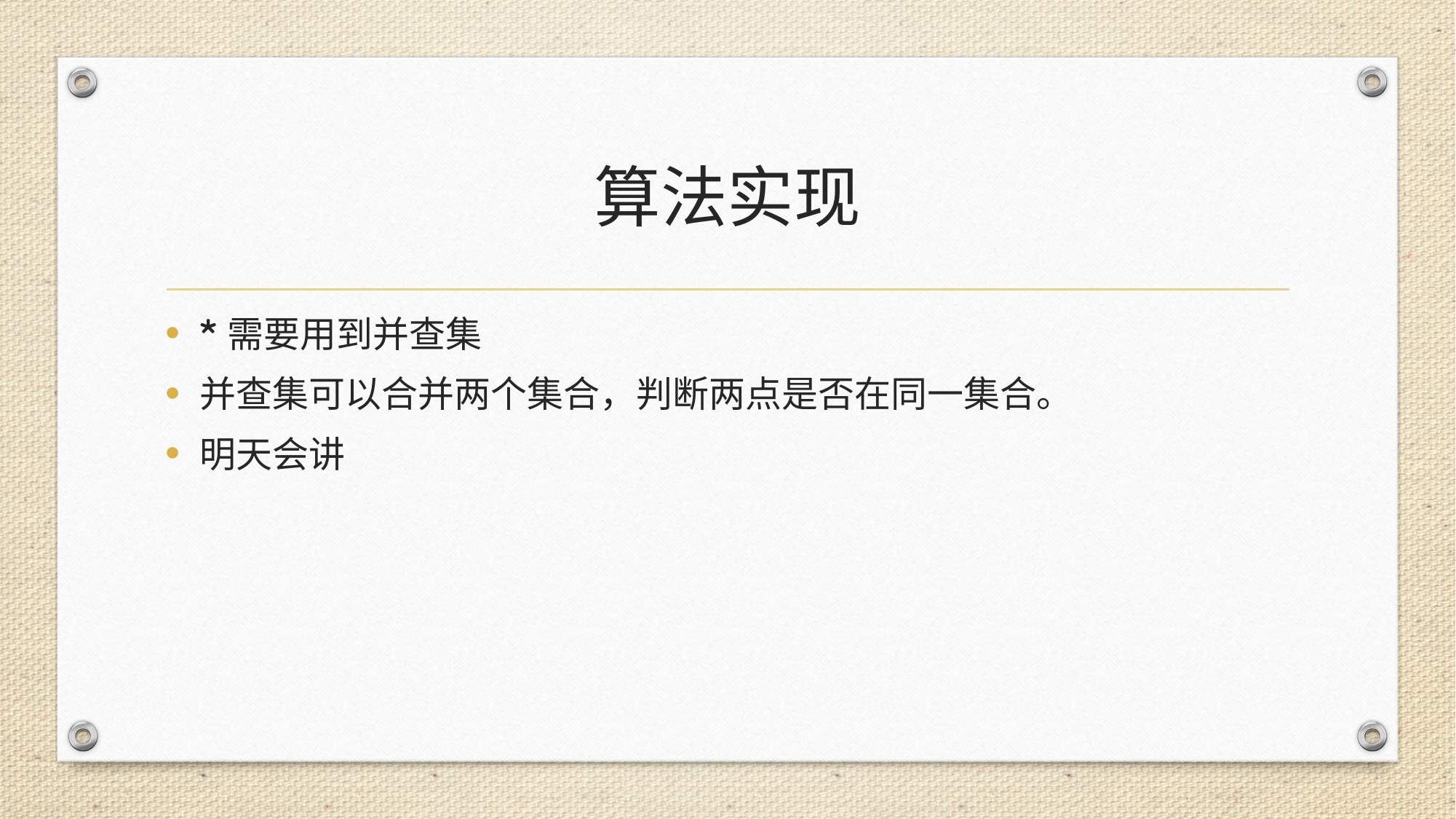

# 算法实现
*需要用到并查集
并查集可以合并两个集合，判断两点是否在同一集合。
明天会讲